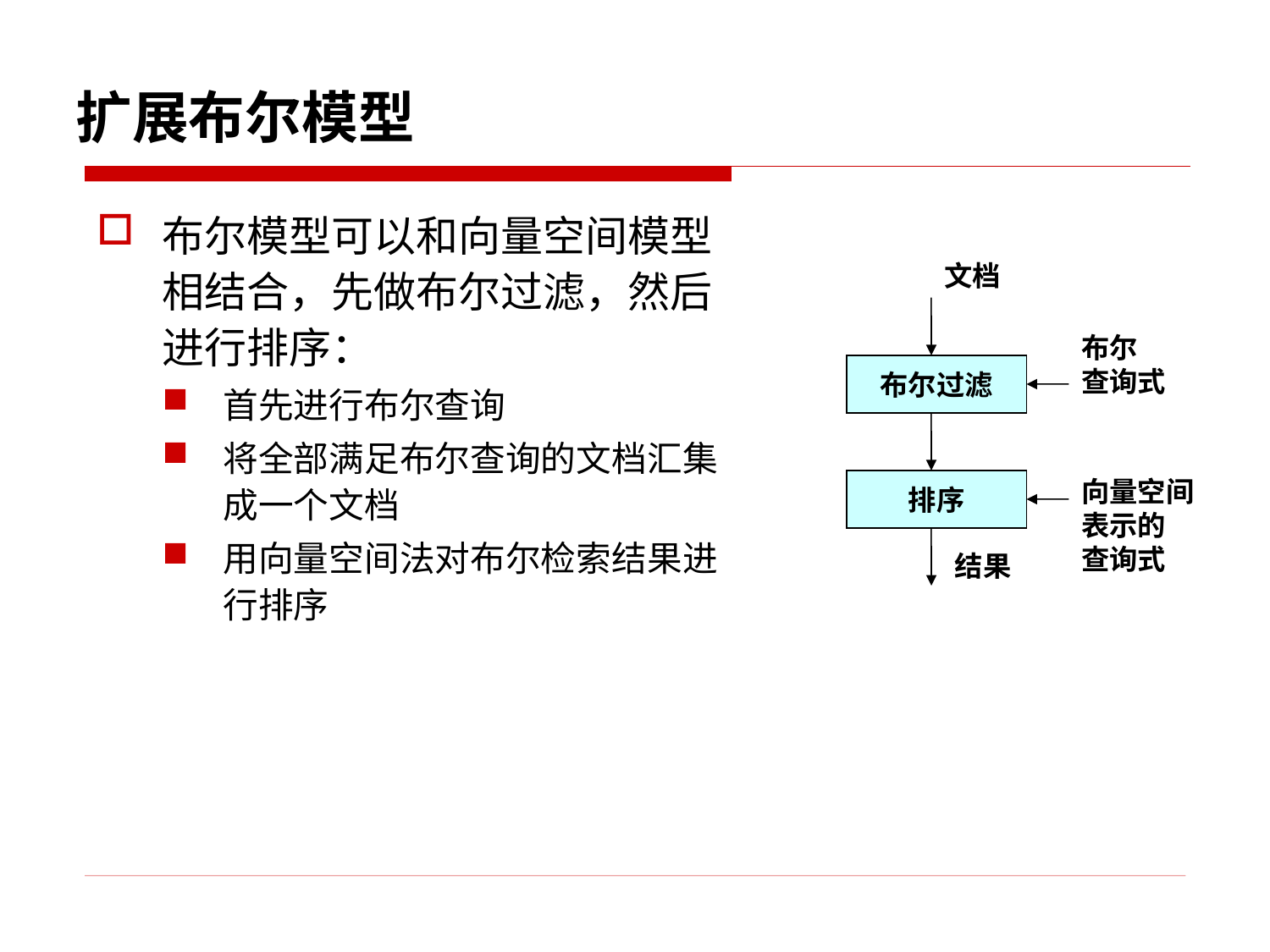

扩展布尔模型
布尔模型可以和向量空间模型相结合，先做布尔过滤，然后进行排序：
首先进行布尔查询
将全部满足布尔查询的文档汇集成一个文档
用向量空间法对布尔检索结果进行排序
文档

布尔
查询式
布尔过滤

向量空间
表示的
查询式
排序

结果